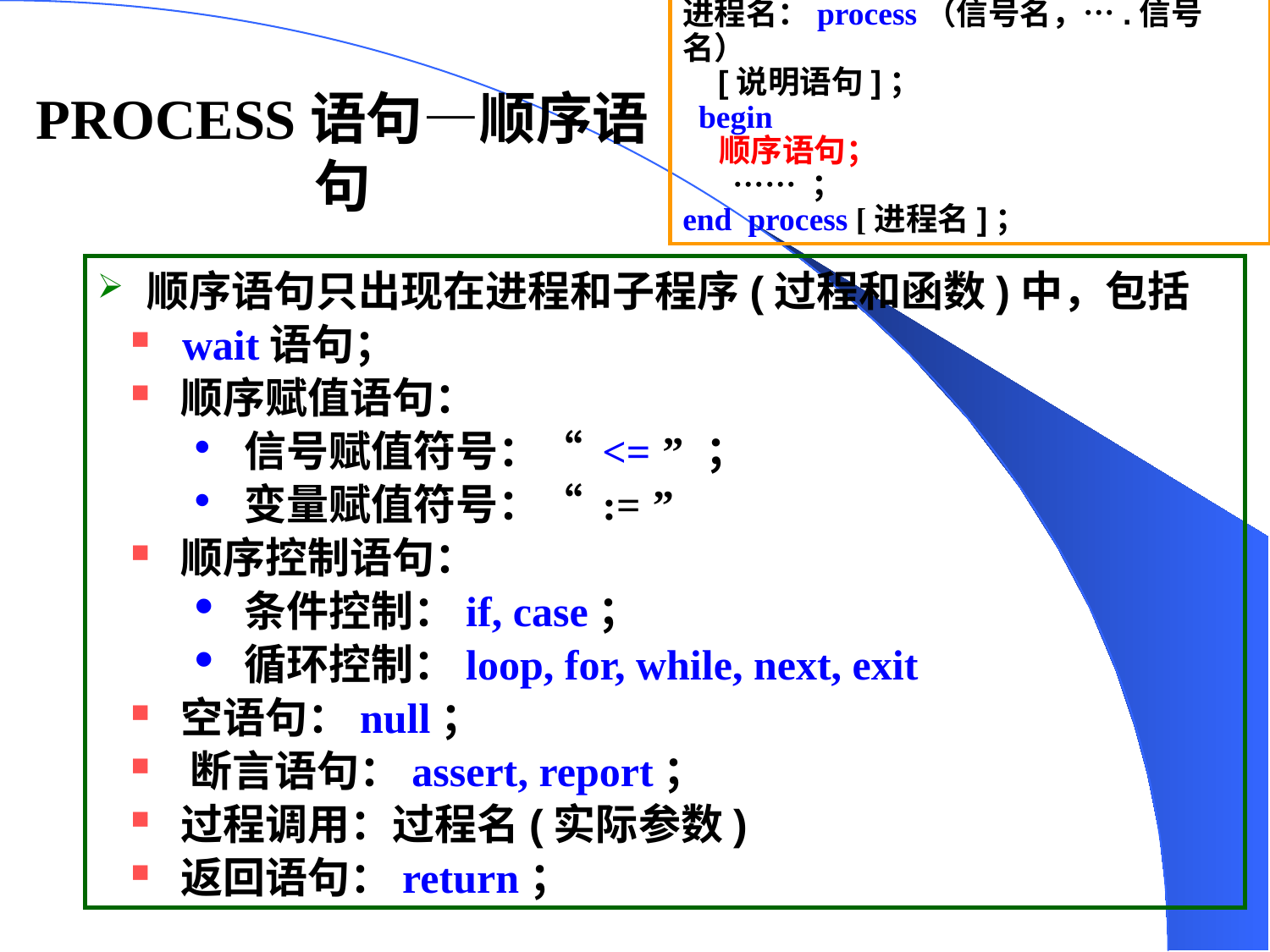

进程名：process（信号名，….信号名）
    [说明语句]；
  begin
    顺序语句；
       …… ；
end  process [进程名]；
PROCESS语句—顺序语句
 顺序语句只出现在进程和子程序(过程和函数)中，包括：
  wait语句；
 顺序赋值语句：
 信号赋值符号：“ <= ” ；
 变量赋值符号：“ := ”
 顺序控制语句：
 条件控制：if, case；
 循环控制：loop, for, while, next, exit；
 空语句：null；
  断言语句：assert, report；
 过程调用：过程名(实际参数)
 返回语句：return；